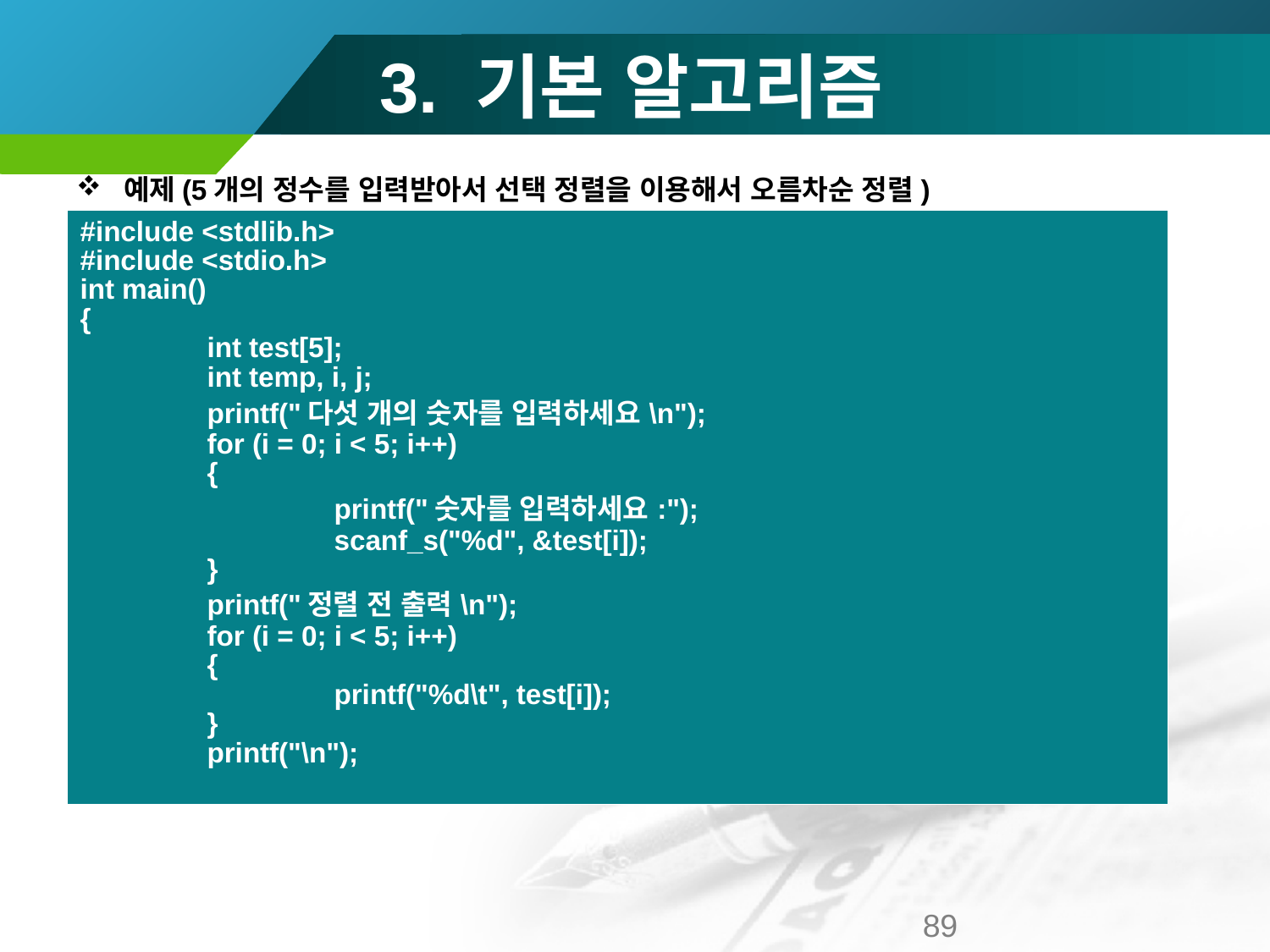

# 3. 기본 알고리즘
예제(5개의 정수를 입력받아서 선택 정렬을 이용해서 오름차순 정렬)
| #include <stdlib.h> #include <stdio.h> int main() { int test[5]; int temp, i, j; printf("다섯 개의 숫자를 입력하세요\n"); for (i = 0; i < 5; i++) { printf("숫자를 입력하세요:"); scanf\_s("%d", &test[i]); } printf("정렬 전 출력\n"); for (i = 0; i < 5; i++) { printf("%d\t", test[i]); } printf("\n"); |
| --- |
89